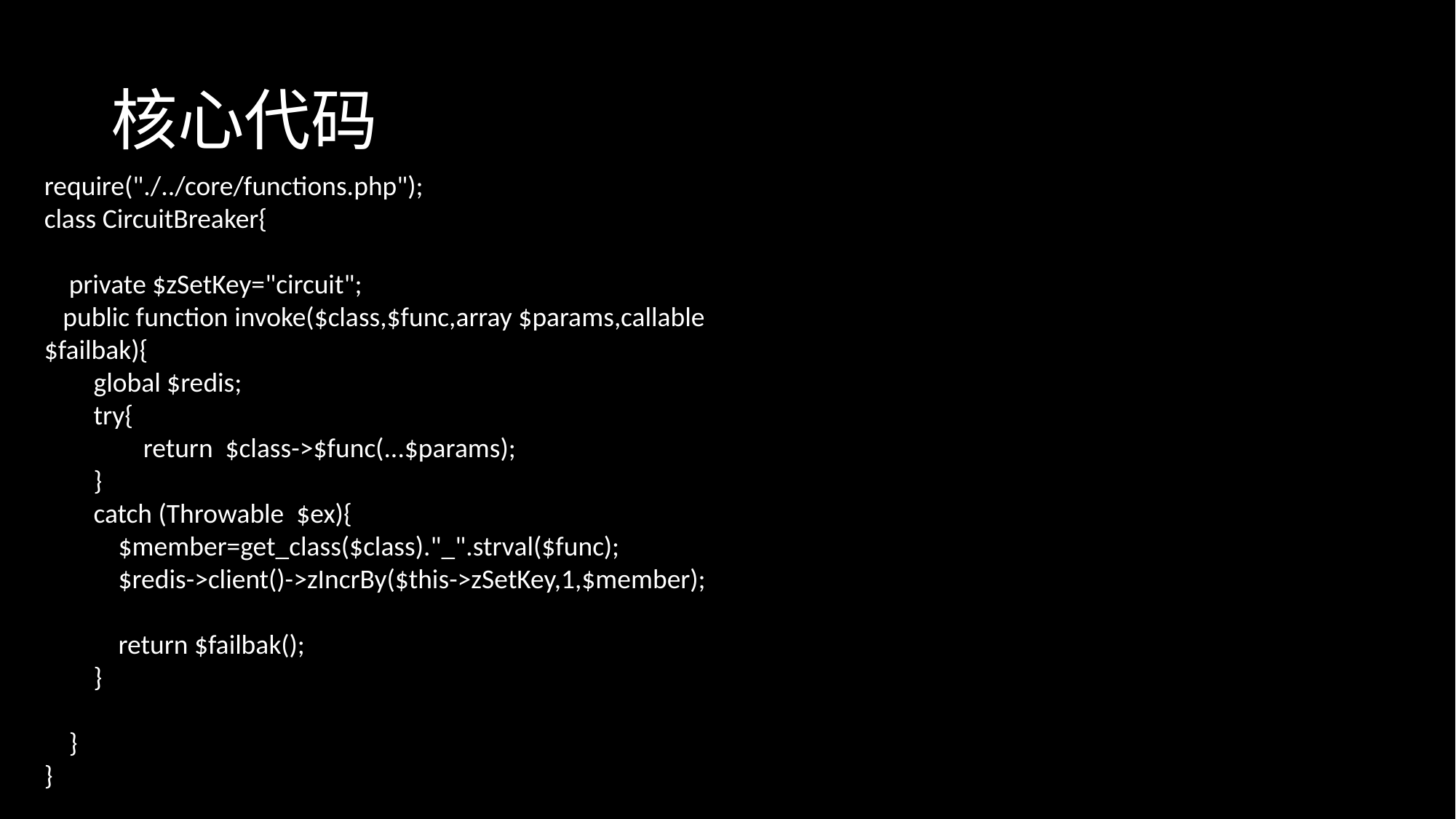

# 核心代码
require("./../core/functions.php");
class CircuitBreaker{

    private $zSetKey="circuit";
   public function invoke($class,$func,array $params,callable $failbak){
        global $redis;
        try{
                return  $class->$func(...$params);
        }
        catch (Throwable  $ex){
            $member=get_class($class)."_".strval($func);
            $redis->client()->zIncrBy($this->zSetKey,1,$member);

            return $failbak();
        }

    }
}